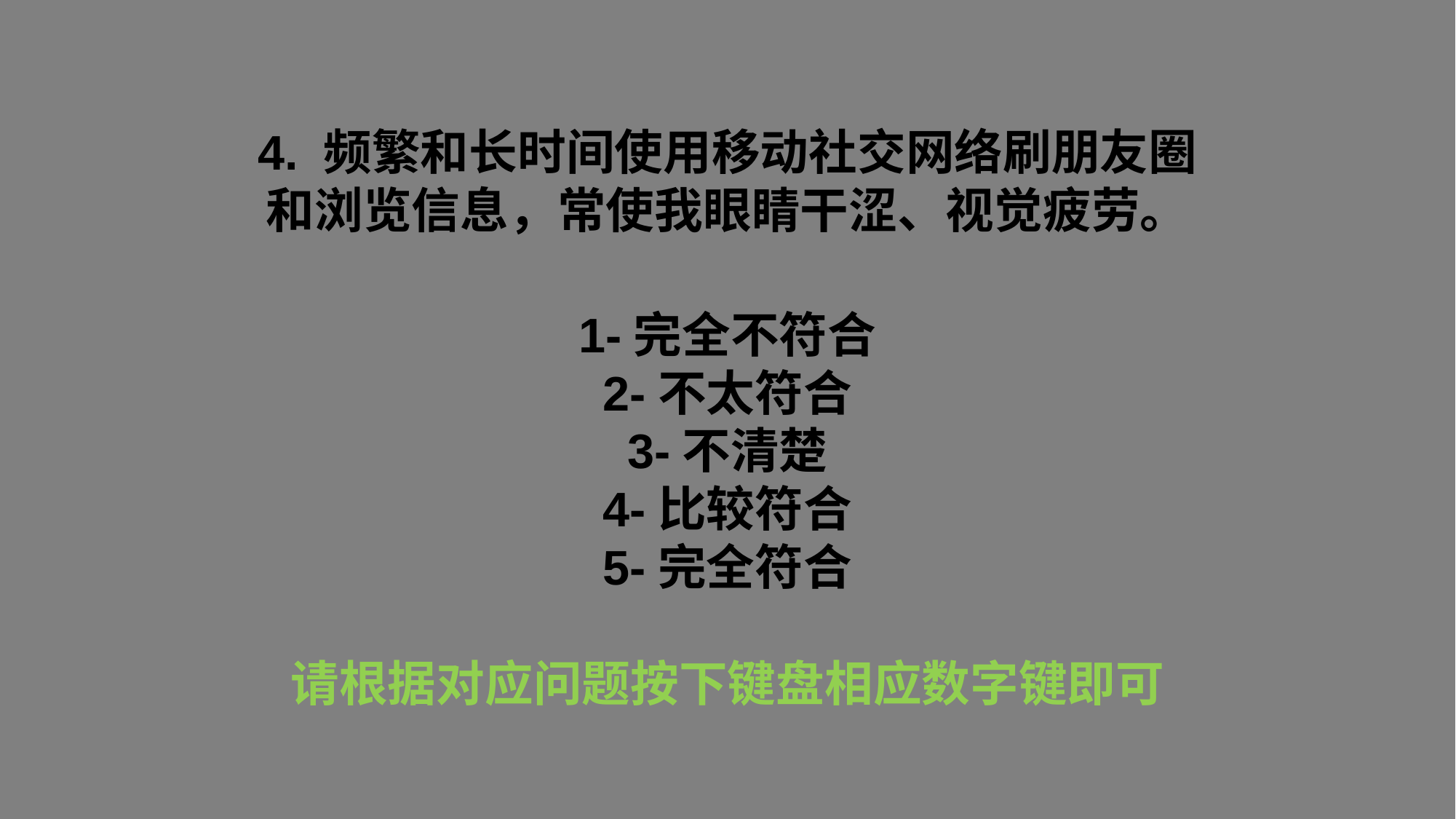

4. 频繁和长时间使用移动社交网络刷朋友圈
和浏览信息，常使我眼睛干涩、视觉疲劳。
1-完全不符合
2-不太符合
3-不清楚
4-比较符合
5-完全符合

请根据对应问题按下键盘相应数字键即可